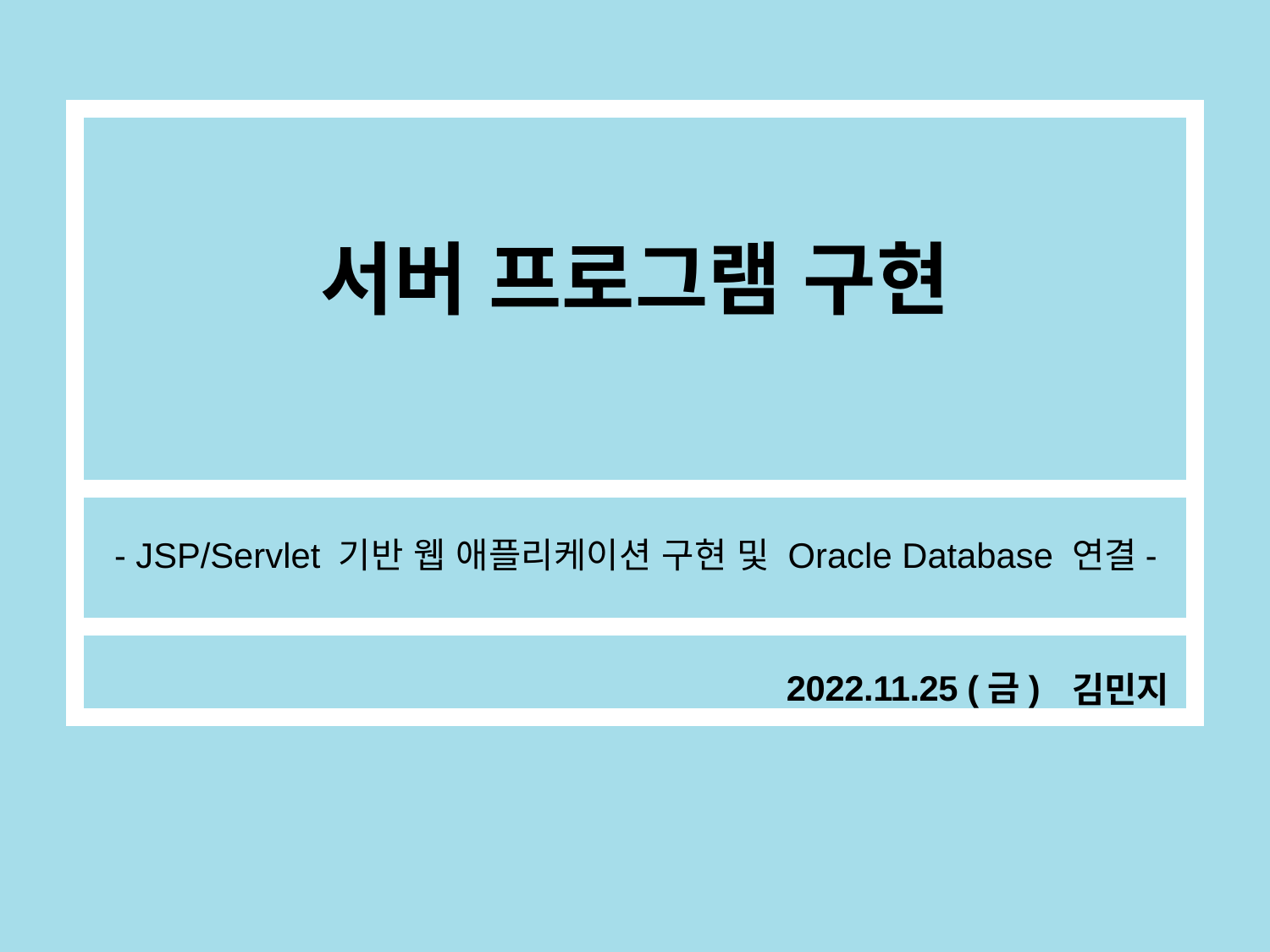

# 서버 프로그램 구현

- JSP/Servlet 기반 웹 애플리케이션 구현 및 Oracle Database 연결-

2022.11.25 (금)

김민지